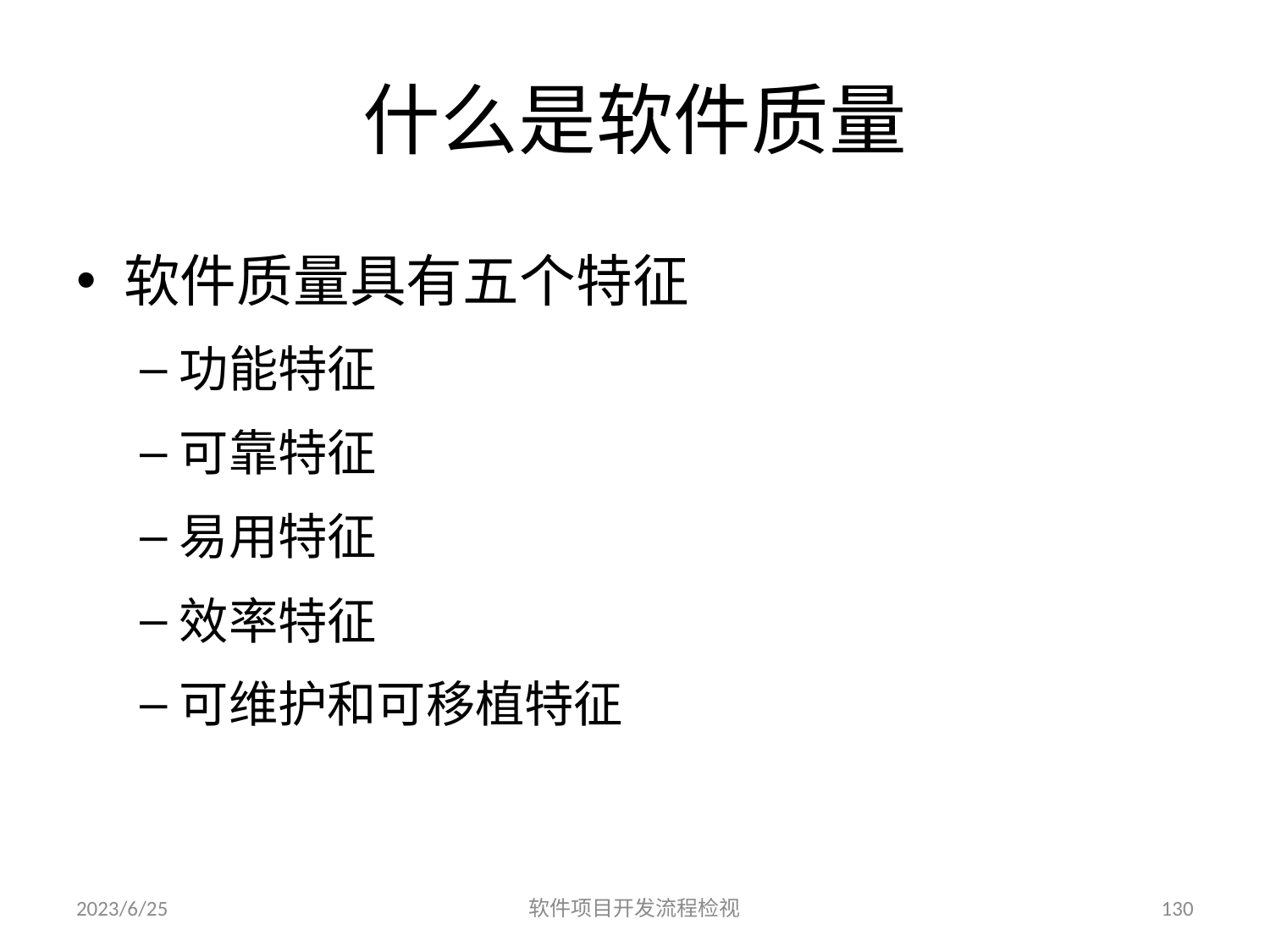

# 什么是软件质量
软件质量具有五个特征
功能特征
可靠特征
易用特征
效率特征
可维护和可移植特征
2023/6/25
软件项目开发流程检视
130